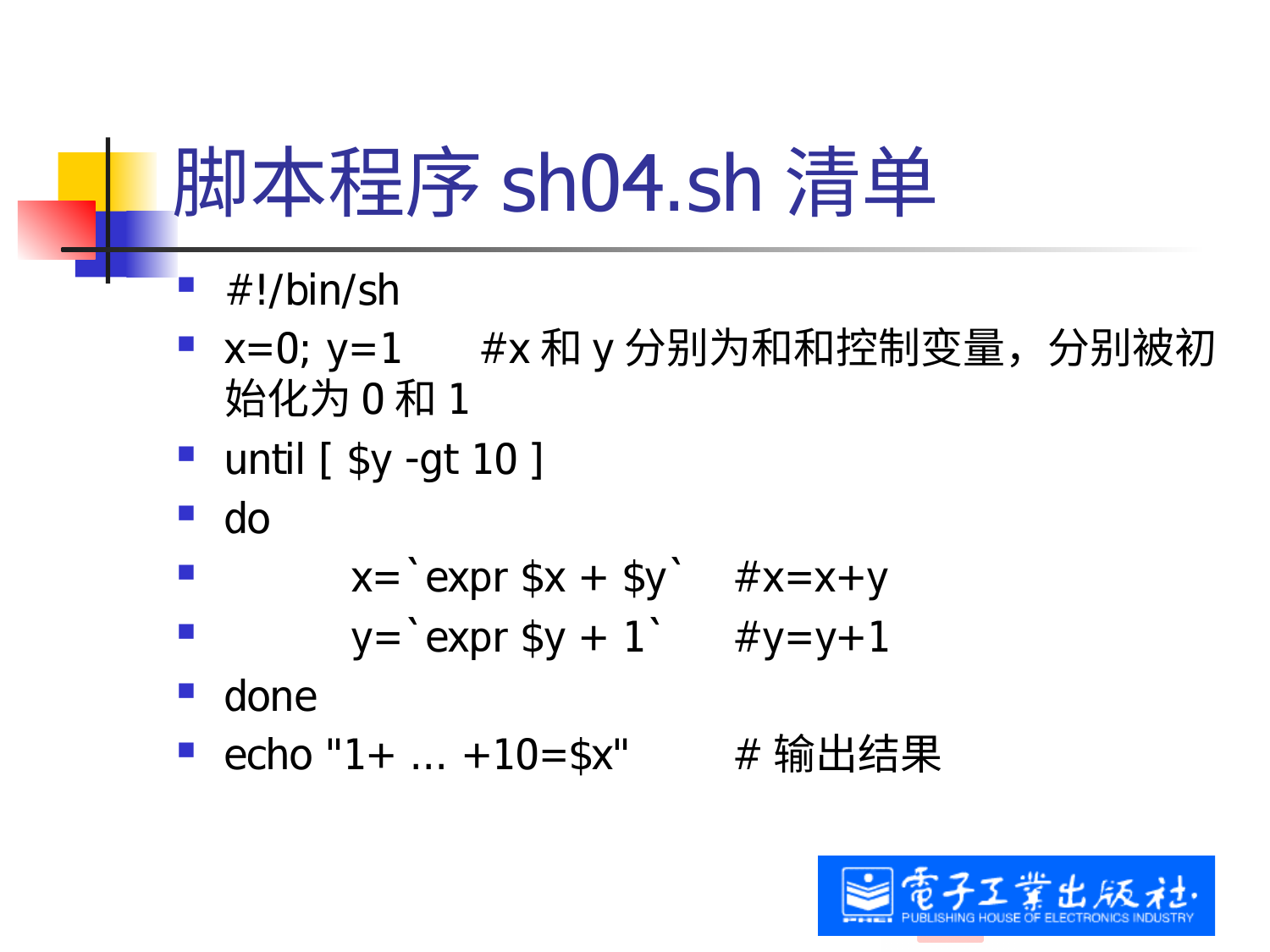

# 脚本程序sh04.sh清单
#!/bin/sh
x=0; y=1	#x和y分别为和和控制变量，分别被初始化为0和1
until [ $y -gt 10 ]
do
	x=`expr $x + $y` 	#x=x+y
	y=`expr $y + 1` 	#y=y+1
done
echo "1+ ... +10=$x"	#输出结果